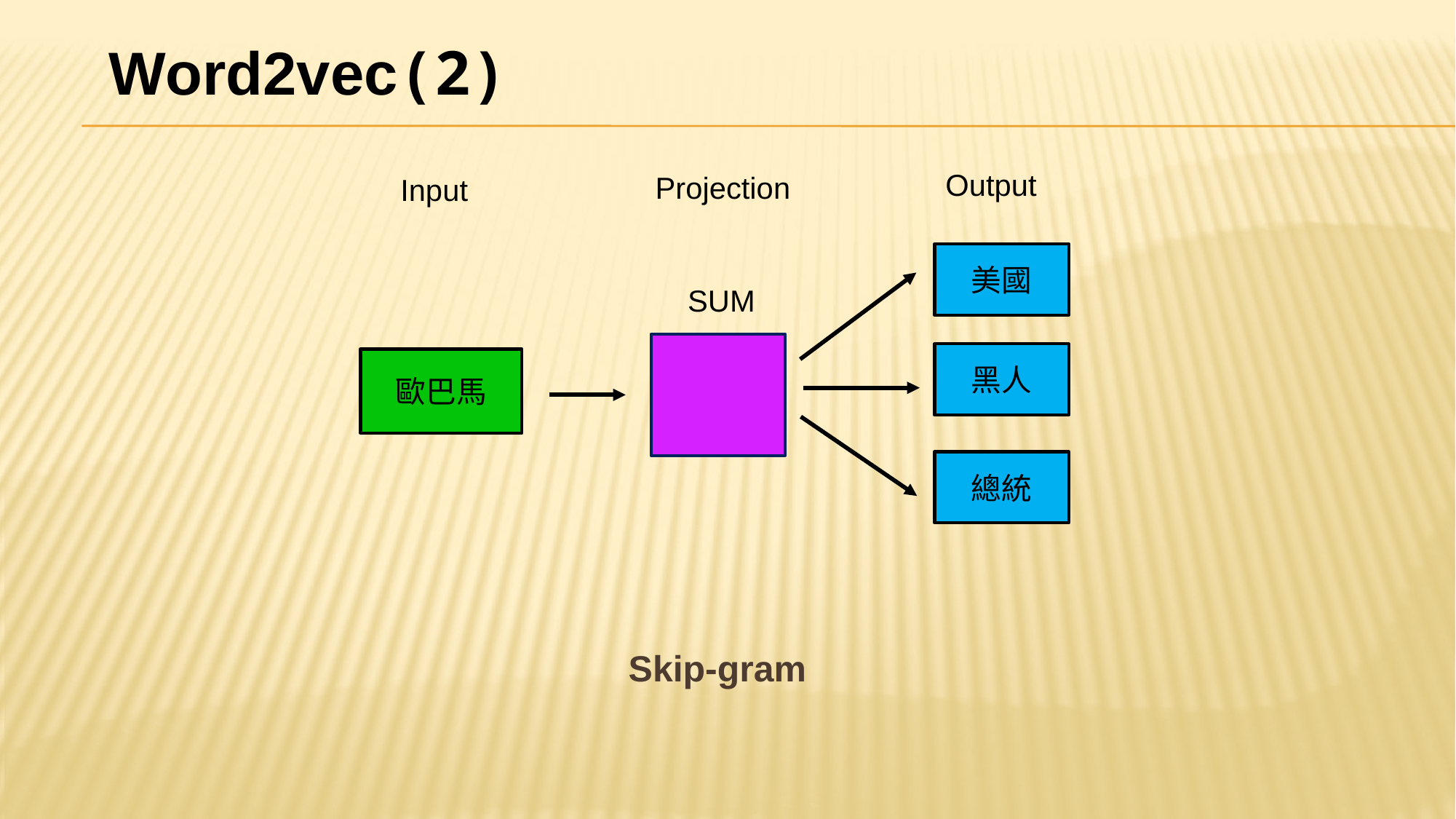

# word2vec(2)
Output
Projection
Input
美國
SUM

黑人
歐巴馬
總統
Skip-gram